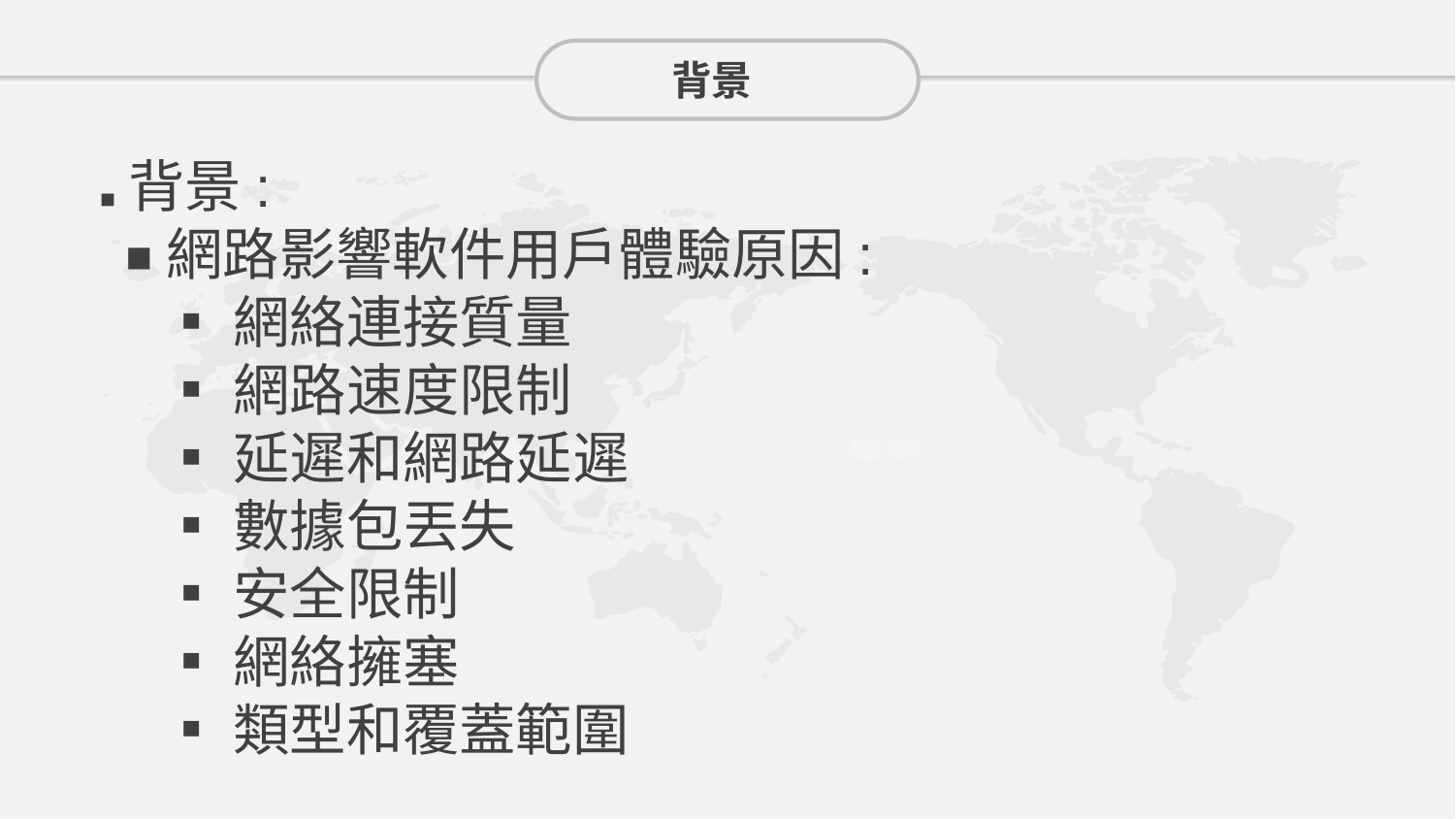

背景

◼️背景:
  ◾網路影響軟件用戶體驗原因:
     ▪️網絡連接質量
     ▪️網路速度限制
     ▪️延遲和網路延遲
     ▪️數據包丟失
     ▪️安全限制
     ▪️網絡擁塞
     ▪️類型和覆蓋範圍